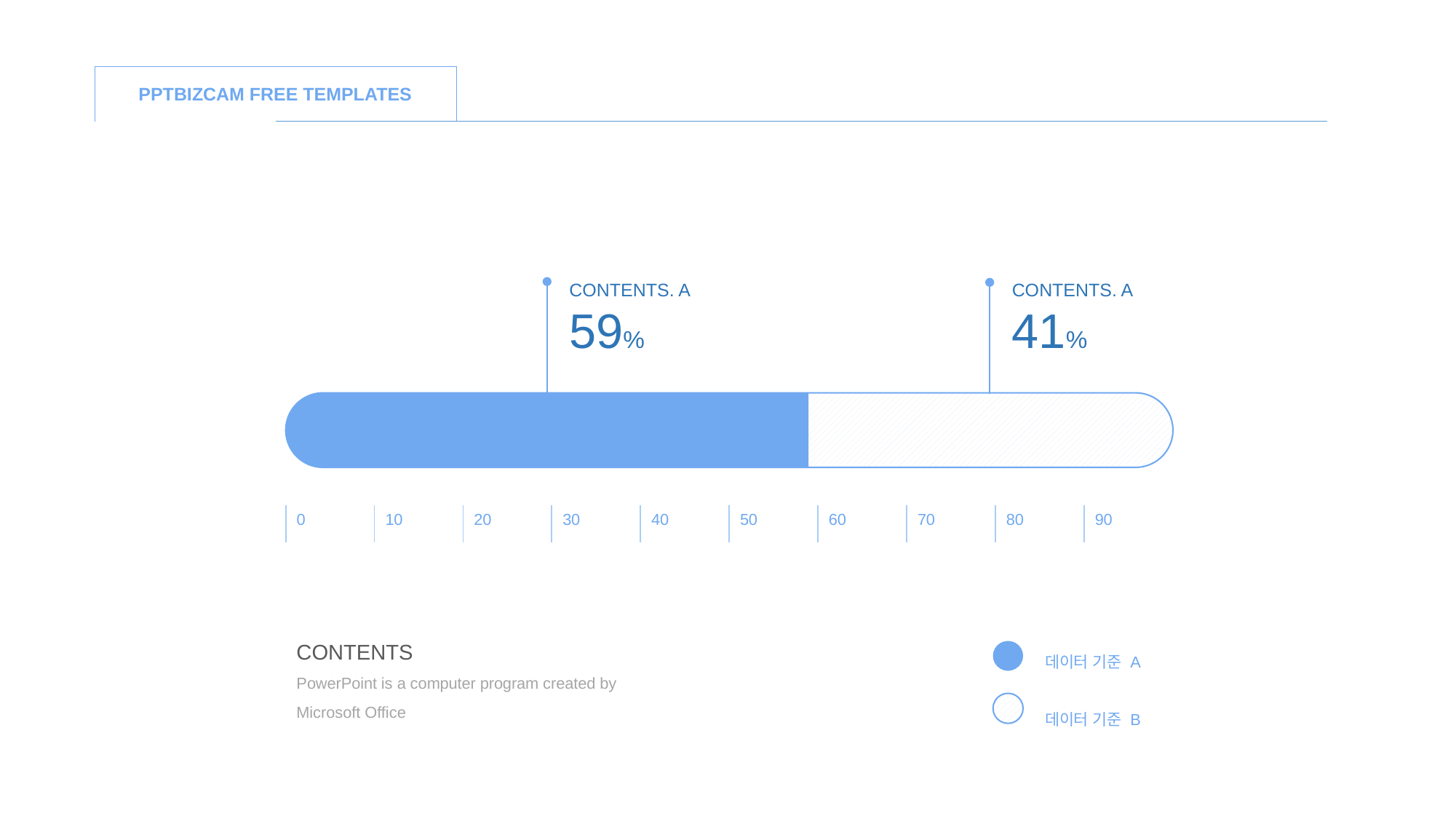

PPTBIZCAM FREE TEMPLATES

CONTENTS. A
59%
CONTENTS. A
41%

| 0 | 10 | 20 | 30 | 40 | 50 | 60 | 70 | 80 | 90 |
| --- | --- | --- | --- | --- | --- | --- | --- | --- | --- |
데이터 기준 A
데이터 기준 B
CONTENTS
PowerPoint is a computer program created by Microsoft Office